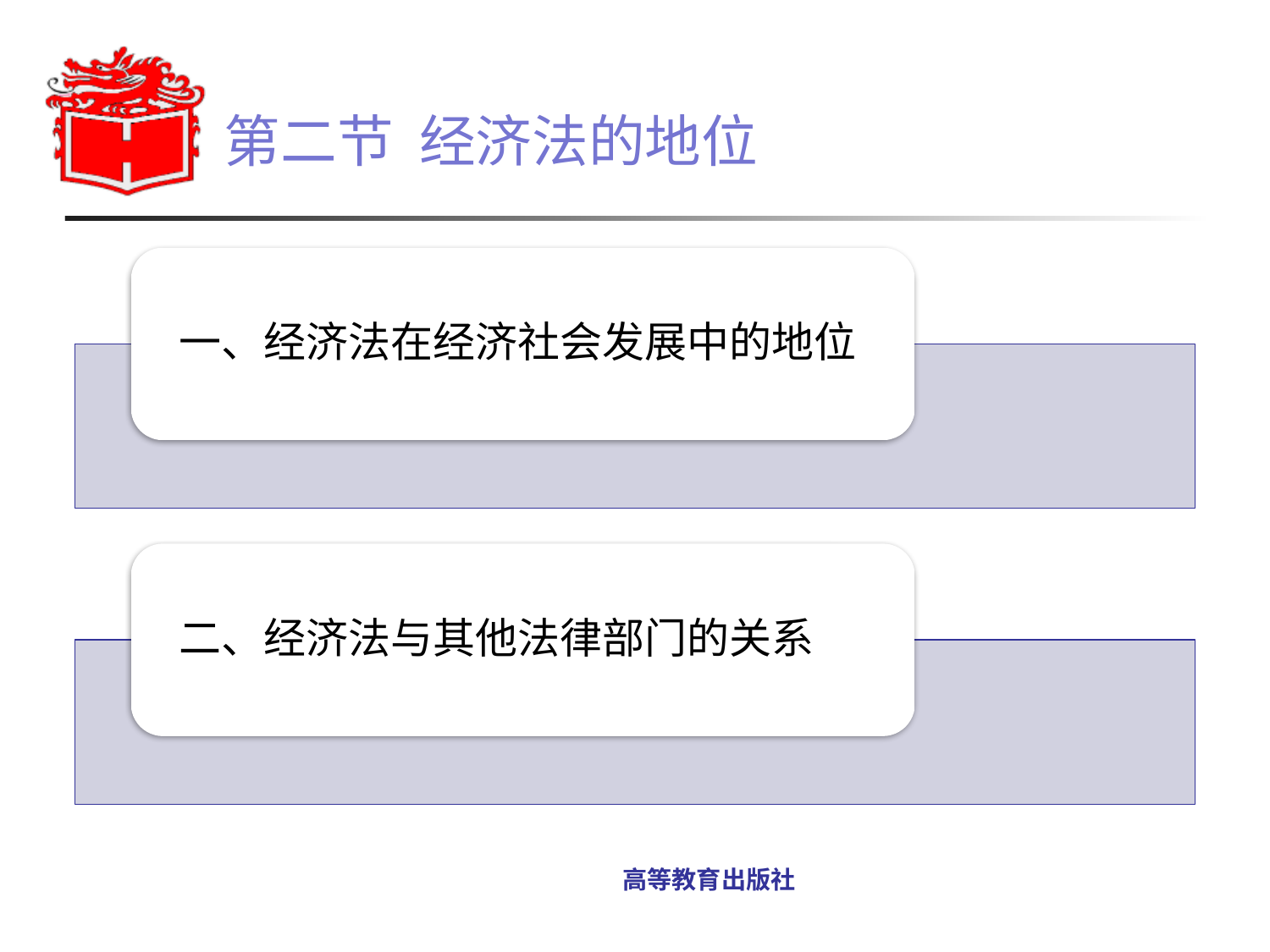

# 第二节  经济法的地位
一、经济法在经济社会发展中的地位
二、经济法与其他法律部门的关系

高等教育出版社